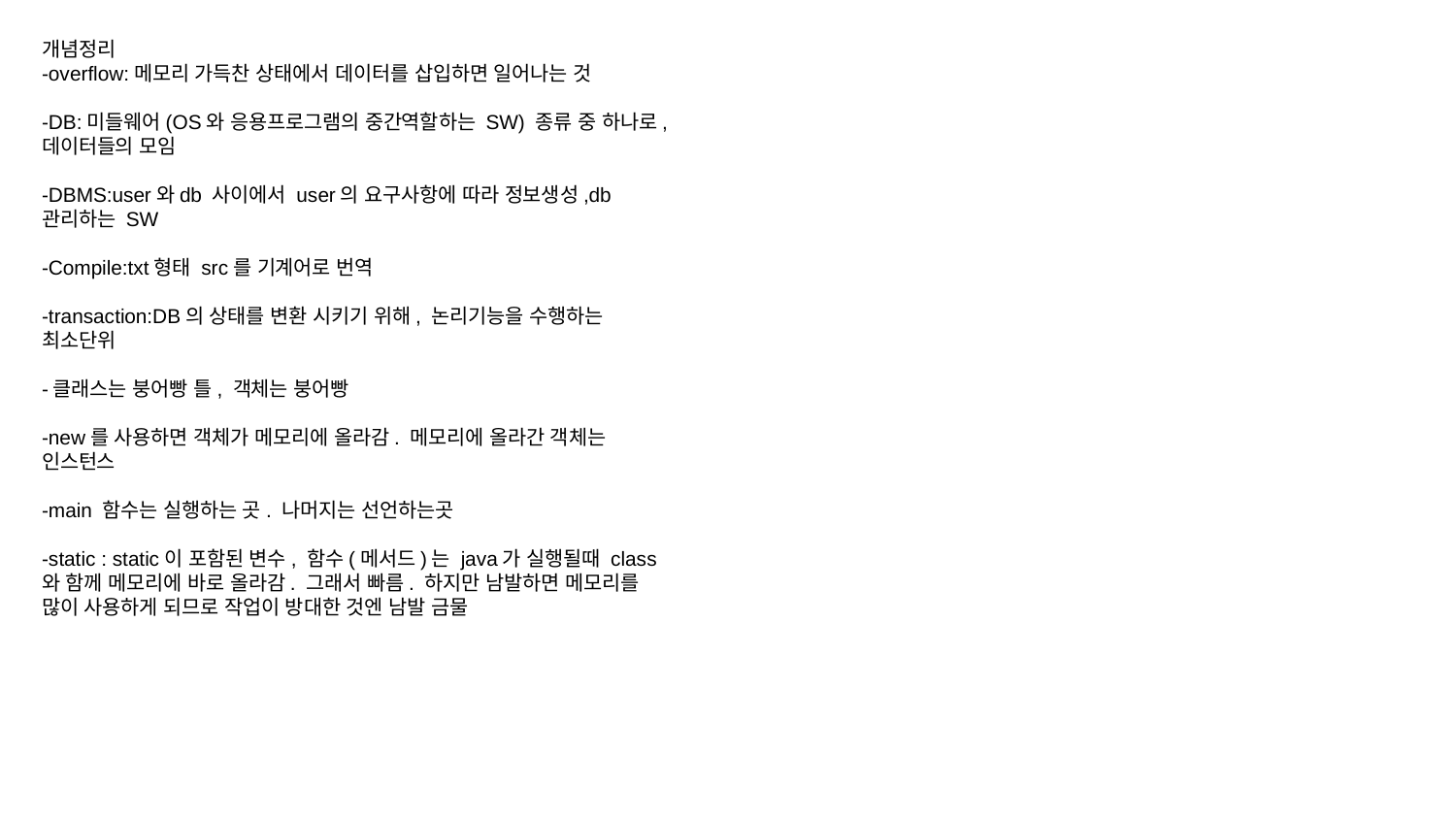

개념정리
-overflow:메모리 가득찬 상태에서 데이터를 삽입하면 일어나는 것

-DB:미들웨어(OS와 응용프로그램의 중간역할하는 SW) 종류 중 하나로, 데이터들의 모임

-DBMS:user와db 사이에서 user의 요구사항에 따라 정보생성,db관리하는 SW

-Compile:txt형태 src를 기계어로 번역

-transaction:DB의 상태를 변환 시키기 위해, 논리기능을 수행하는 최소단위

-클래스는 붕어빵 틀, 객체는 붕어빵

-new를 사용하면 객체가 메모리에 올라감. 메모리에 올라간 객체는 인스턴스

-main 함수는 실행하는 곳. 나머지는 선언하는곳

-static : static이 포함된 변수, 함수(메서드)는 java가 실행될때 class와 함께 메모리에 바로 올라감. 그래서 빠름. 하지만 남발하면 메모리를 많이 사용하게 되므로 작업이 방대한 것엔 남발 금물